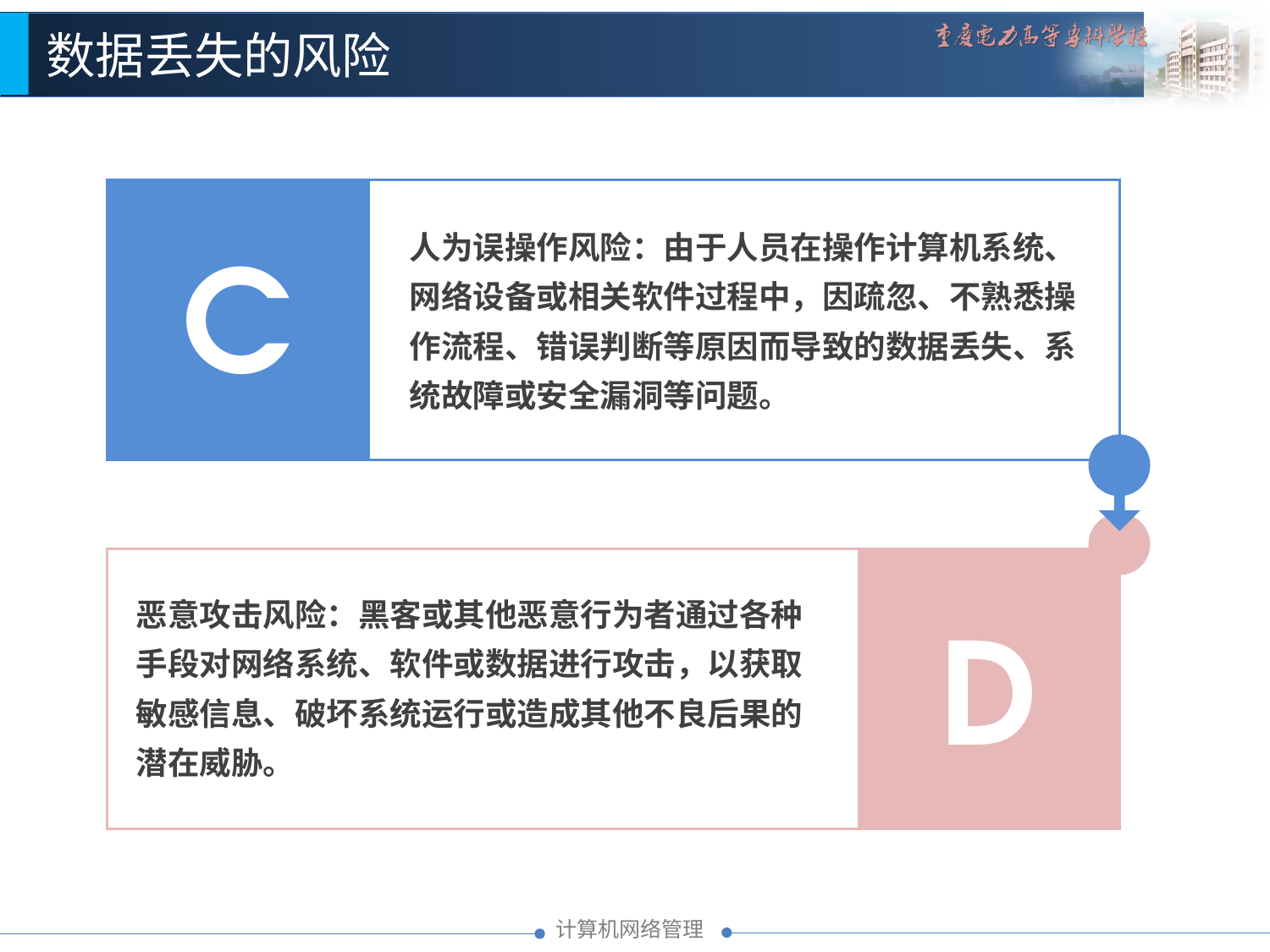

数据丢失的风险

人为误操作风险：由于人员在操作计算机系统、网络设备或相关软件过程中，因疏忽、不熟悉操作流程、错误判断等原因而导致的数据丢失、系统故障或安全漏洞等问题。
C
4.1.1.2 数据恢复定义

恶意攻击风险：黑客或其他恶意行为者通过各种手段对网络系统、软件或数据进行攻击，以获取敏感信息、破坏系统运行或造成其他不良后果的潜在威胁。
D